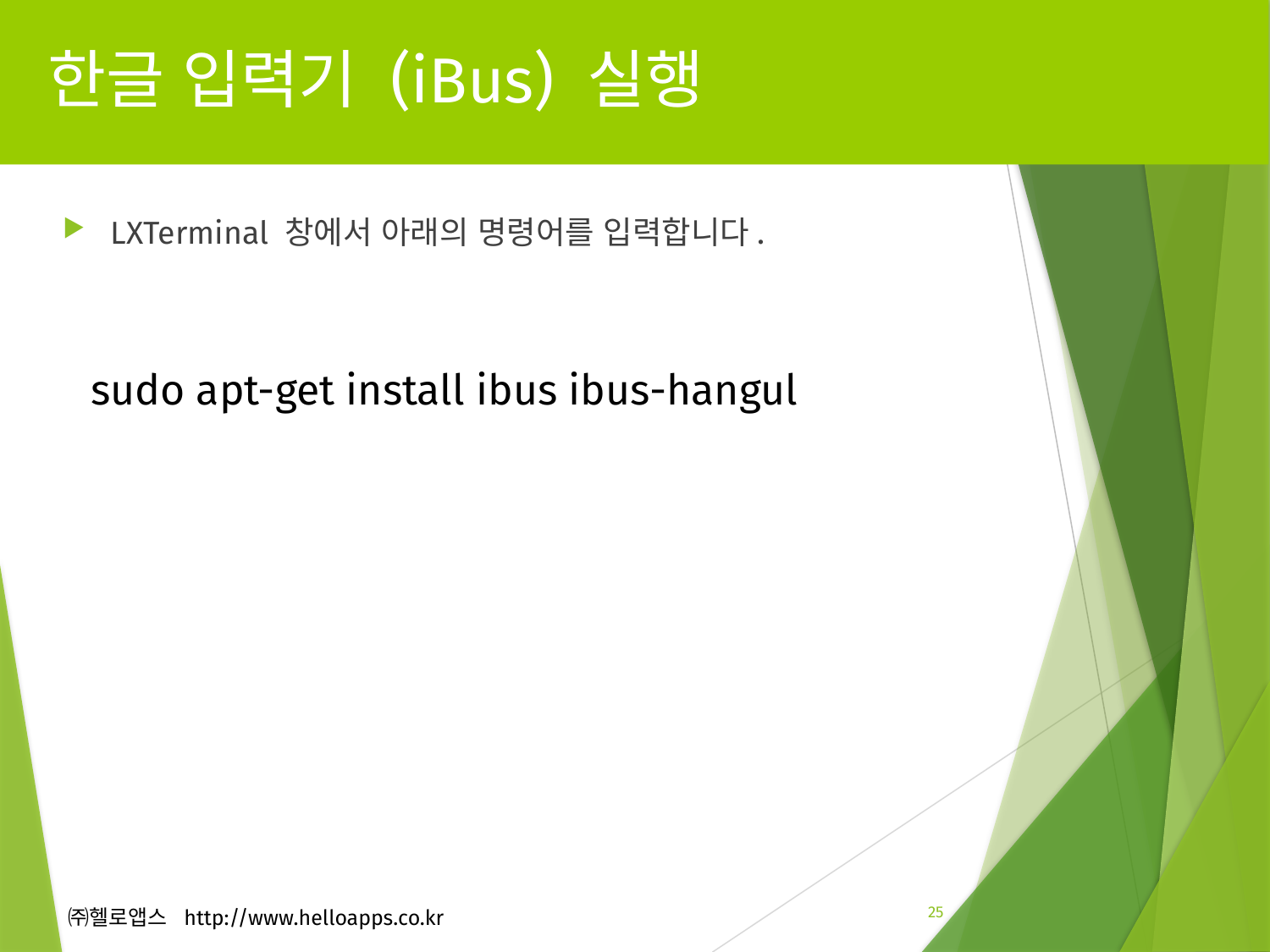

# 한글 입력기 (iBus) 실행
LXTerminal 창에서 아래의 명령어를 입력합니다.
sudo apt-get install ibus ibus-hangul
25